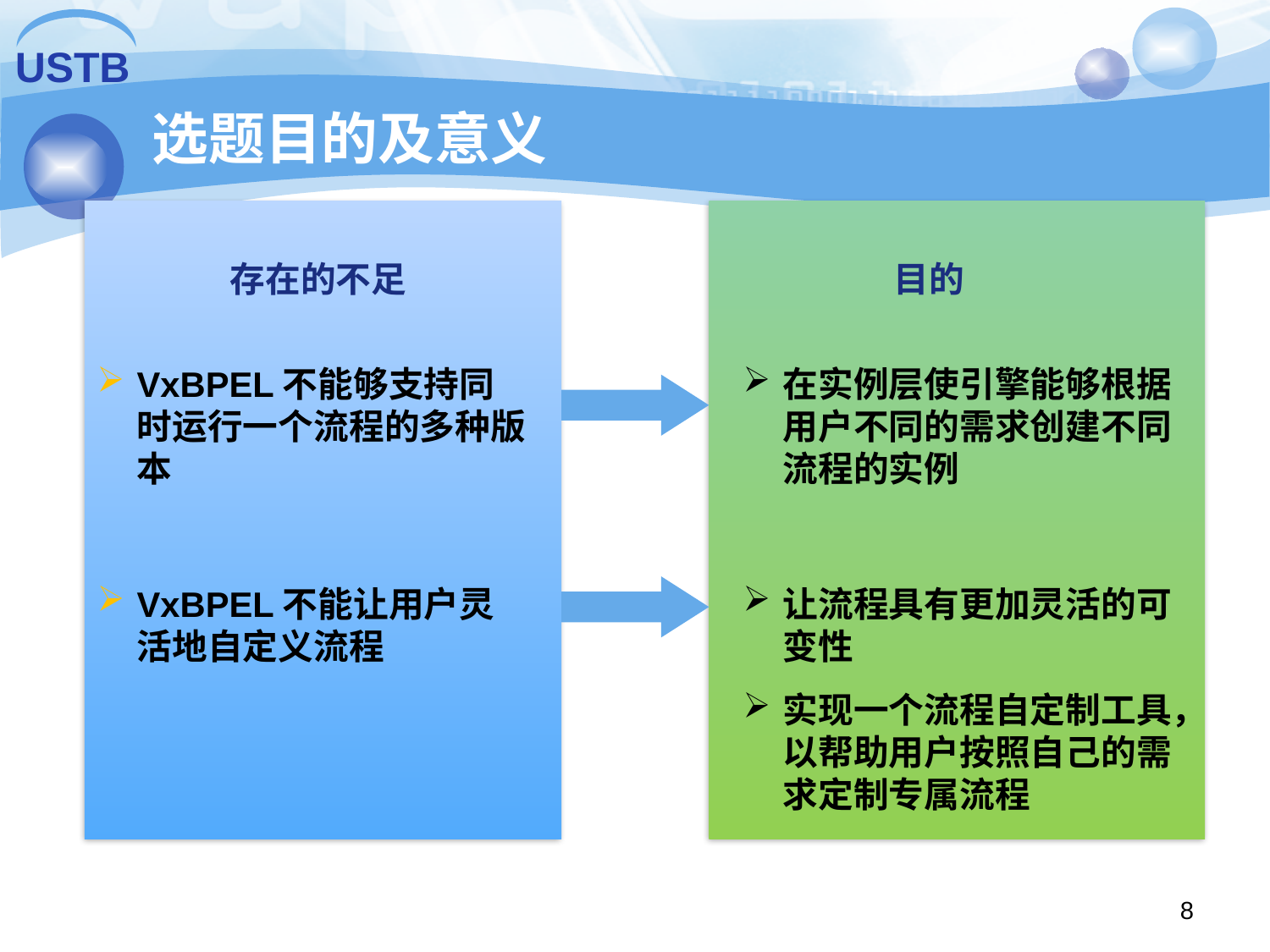

USTB
# 选题目的及意义

存在的不足
目的
VxBPEL不能够支持同时运行一个流程的多种版本
在实例层使引擎能够根据用户不同的需求创建不同流程的实例

VxBPEL不能让用户灵活地自定义流程
让流程具有更加灵活的可变性
实现一个流程自定制工具，以帮助用户按照自己的需求定制专属流程

8